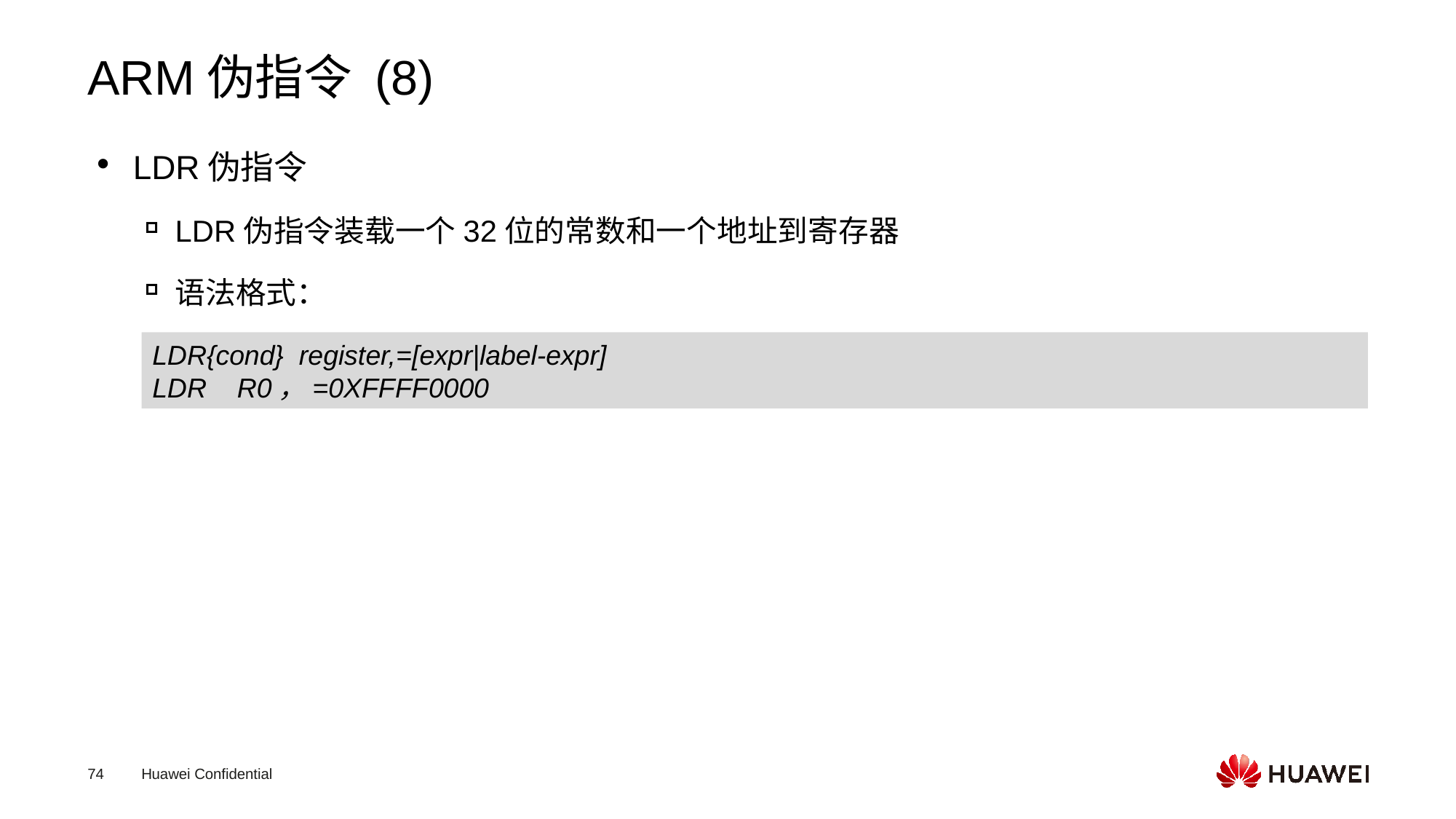

# ARM伪指令 (8)
LDR伪指令
LDR伪指令装载一个32位的常数和一个地址到寄存器
语法格式：
LDR{cond}  register,=[expr|label-expr]
LDR    R0，=0XFFFF0000